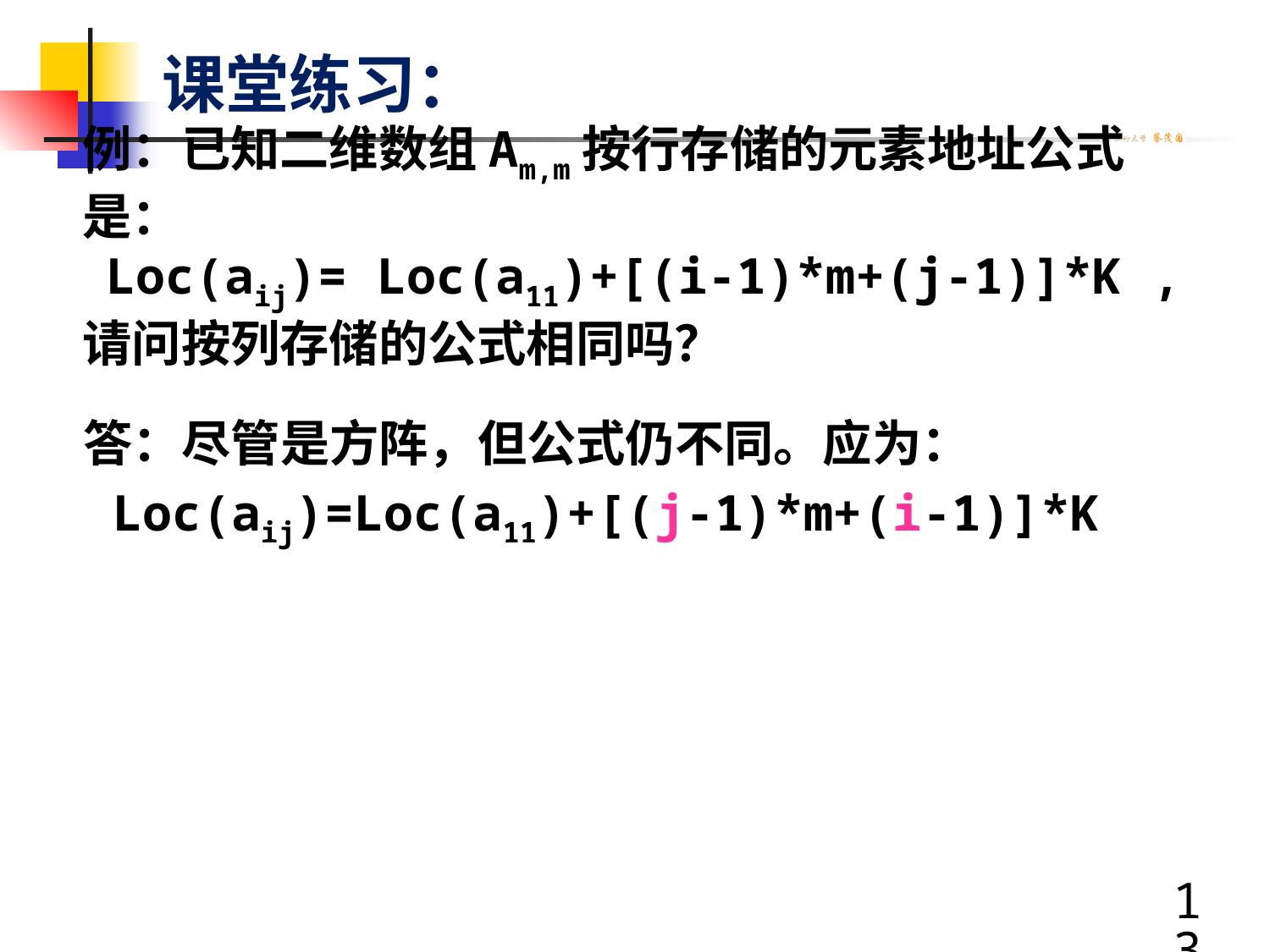

课堂练习：
# 例：已知二维数组Am,m按行存储的元素地址公式是： Loc(aij)= Loc(a11)+[(i-1)*m+(j-1)]*K , 请问按列存储的公式相同吗？
答：尽管是方阵，但公式仍不同。应为：
 Loc(aij)=Loc(a11)+[(j-1)*m+(i-1)]*K
13